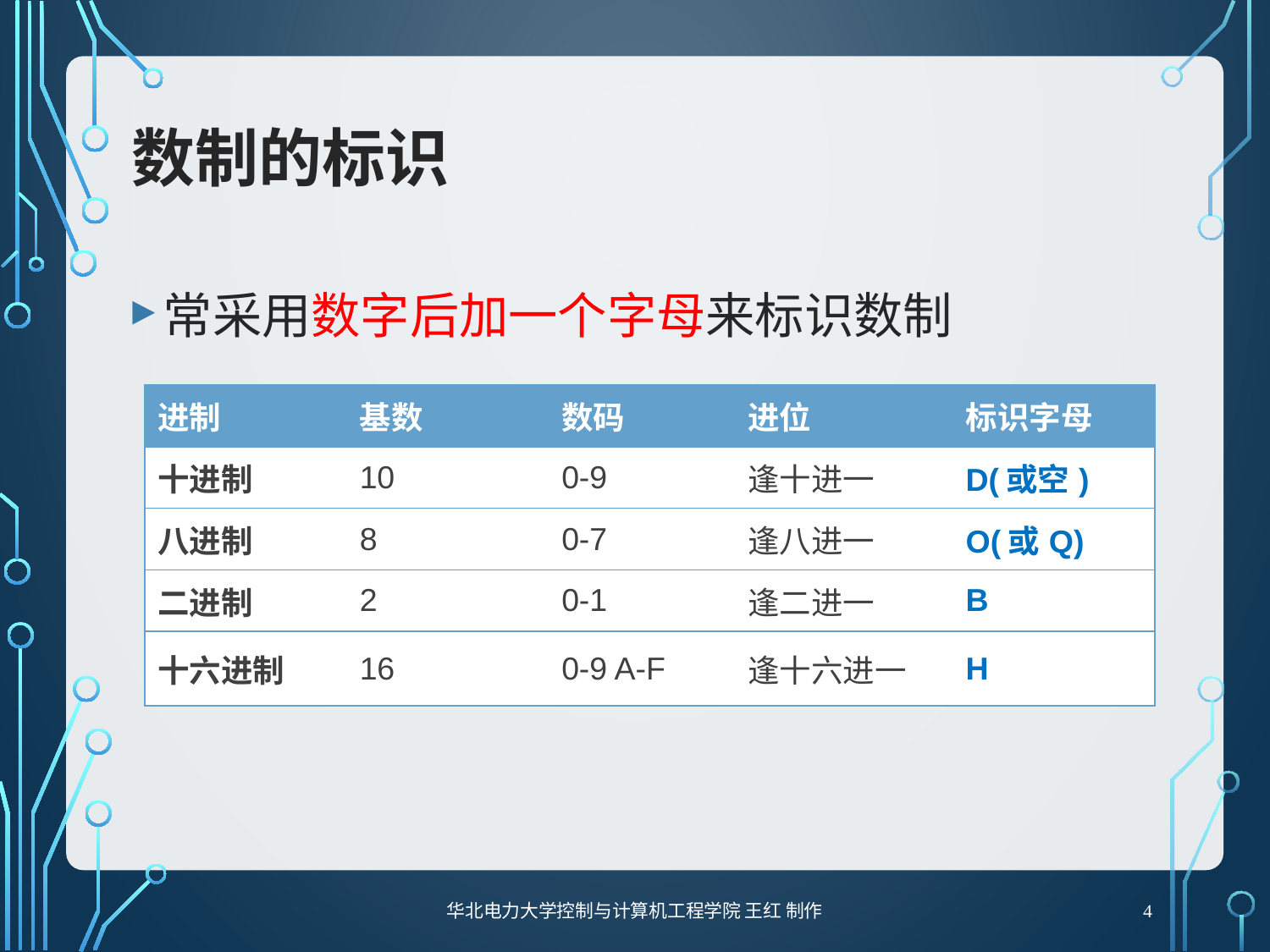

# 数制的标识
常采用数字后加一个字母来标识数制

| 进制 | 基数 | 数码 | 进位 | 标识字母 |
| --- | --- | --- | --- | --- |
| 十进制 | 10 | 0-9 | 逢十进一 | D(或空) |
| 八进制 | 8 | 0-7 | 逢八进一 | O(或Q) |
| 二进制 | 2 | 0-1 | 逢二进一 | B |
| 十六进制 | 16 | 0-9 A-F | 逢十六进一 | H |
华北电力大学控制与计算机工程学院 王红 制作
4